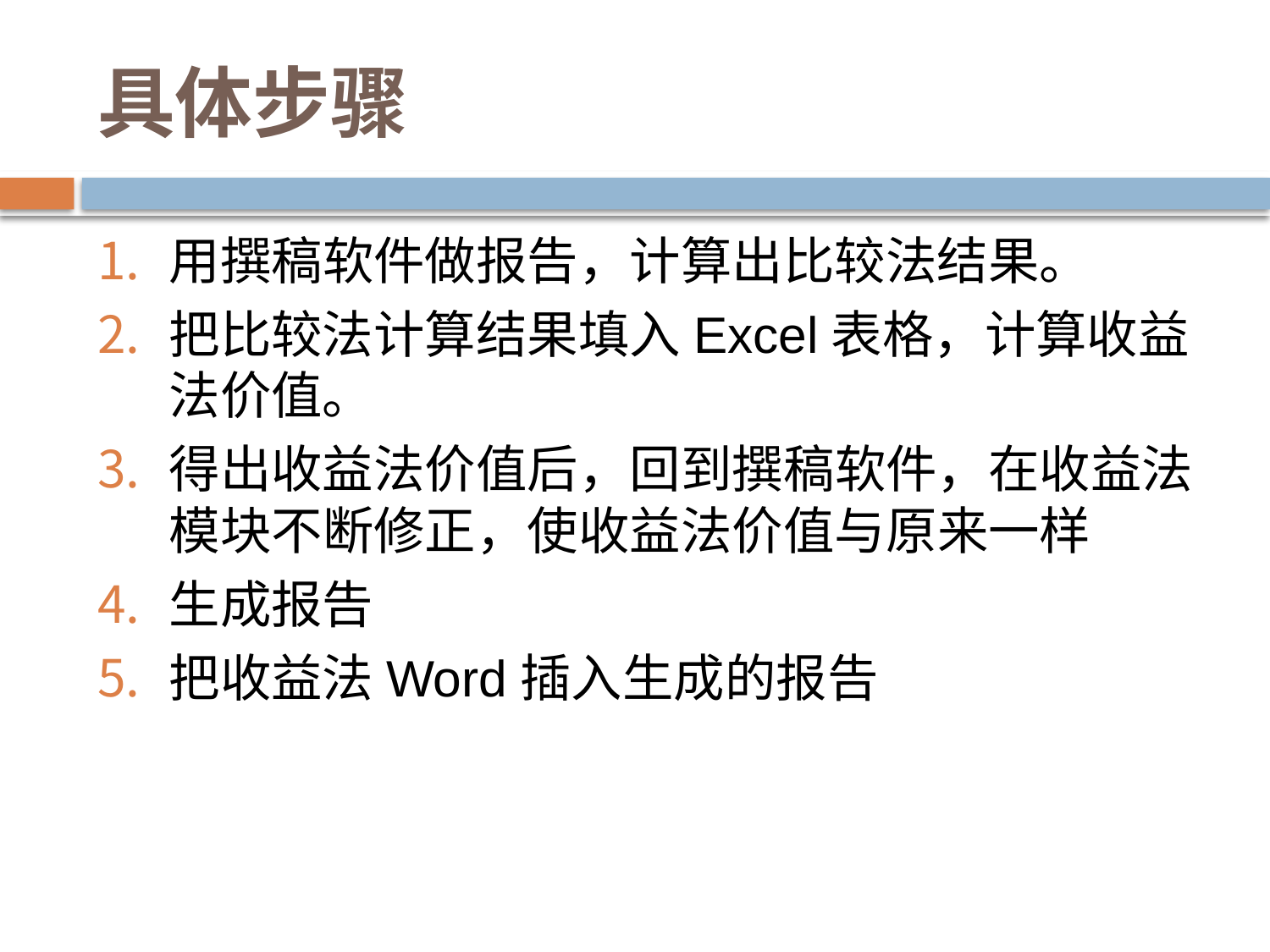

# 具体步骤
用撰稿软件做报告，计算出比较法结果。
把比较法计算结果填入Excel表格，计算收益法价值。
得出收益法价值后，回到撰稿软件，在收益法模块不断修正，使收益法价值与原来一样
生成报告
把收益法Word插入生成的报告